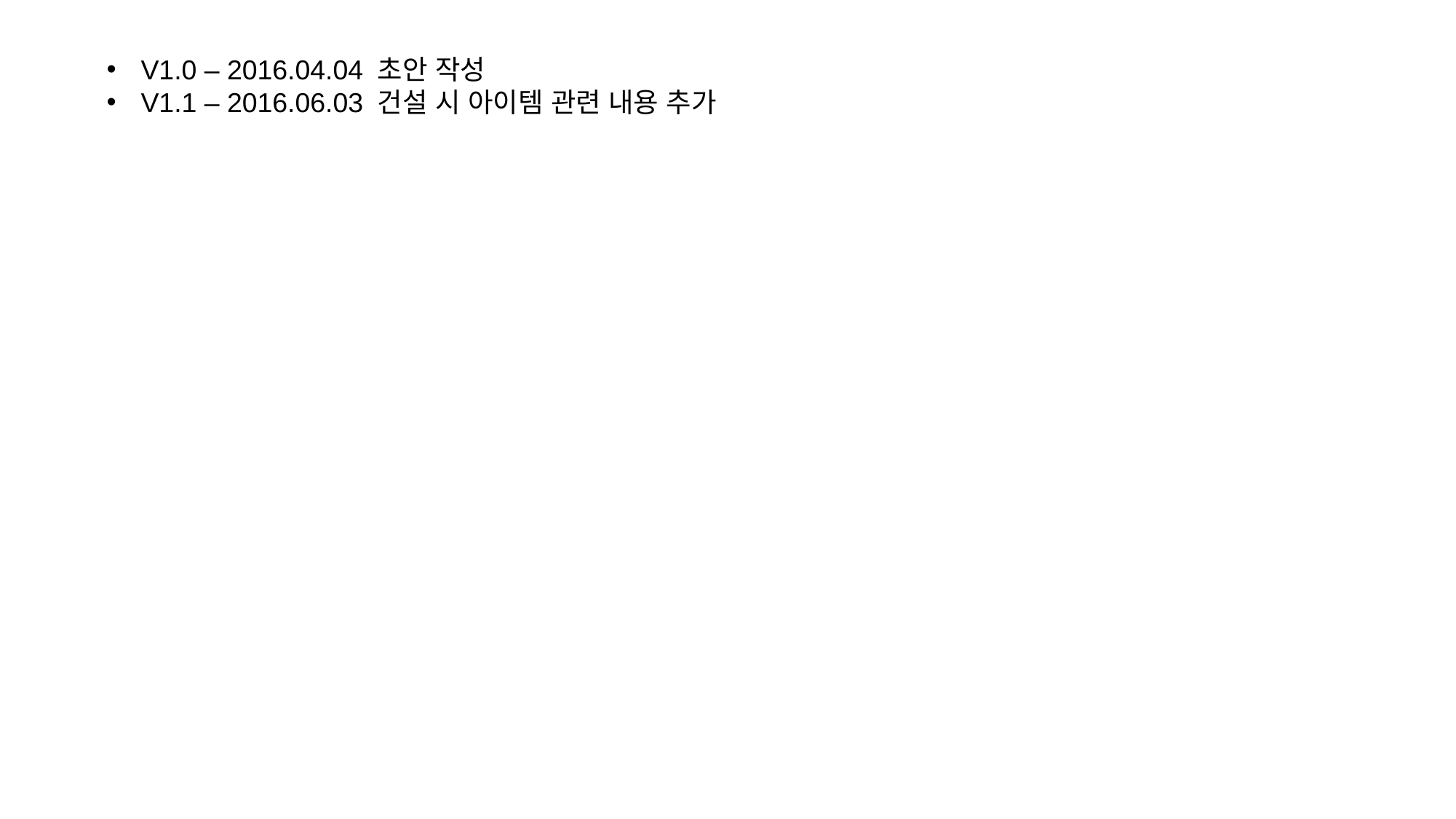

V1.0 – 2016.04.04 초안 작성
V1.1 – 2016.06.03 건설 시 아이템 관련 내용 추가